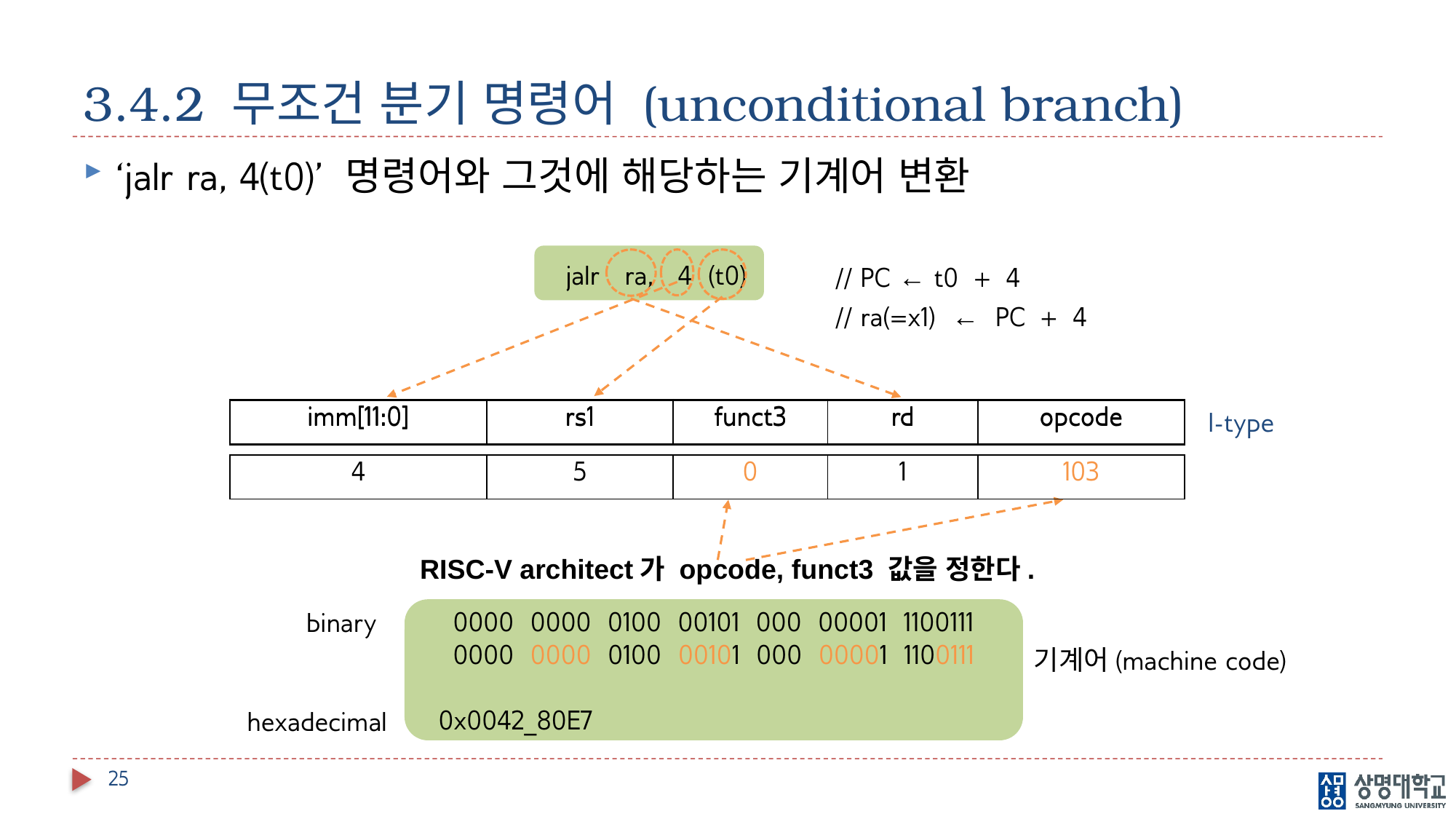

# 3.4.2 무조건 분기 명령어 (unconditional branch)
‘jalr ra, 4(t0)’ 명령어와 그것에 해당하는 기계어 변환

jalr   ra,   4  (t0)
// PC ← t0  +  4
// ra(=x1)  ←  PC  +  4
| imm[11:0] | rs1 | funct3 | rd | opcode |
| --- | --- | --- | --- | --- |
I-type
| imm[11:0] | rs1 | funct3 | rd | opcode |
| --- | --- | --- | --- | --- |
| 4 | 5 | 0 | 1 | 103 |
| --- | --- | --- | --- | --- |
RISC-V architect가 opcode, funct3 값을 정한다.
binary
0000  0000  0100  00101  000  00001  1100111
0000  0000  0100  00101  000  00001  1100111

  0x0042_80E7
기계어(machine code)
hexadecimal
25